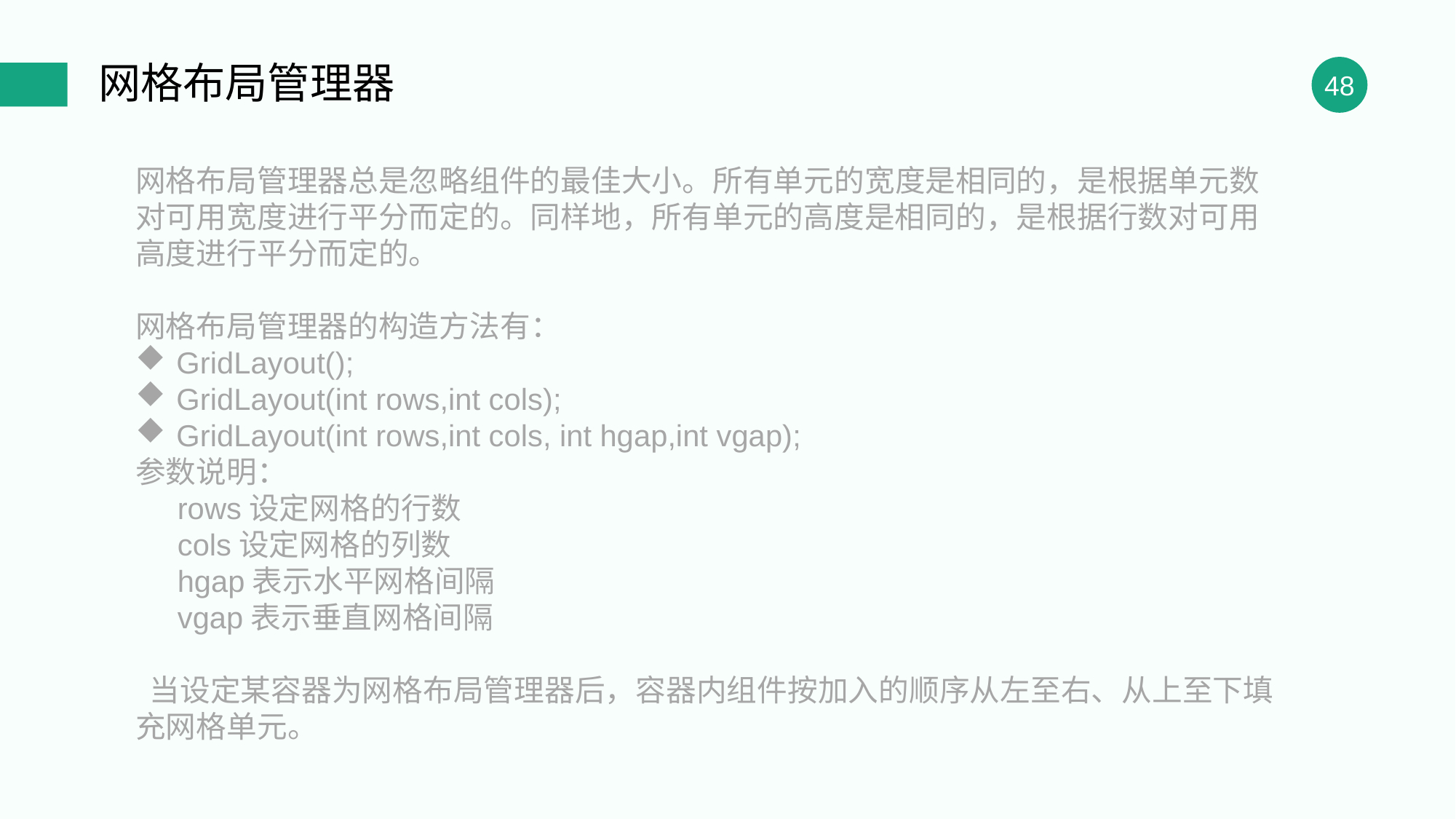

网格布局管理器
网格布局管理器总是忽略组件的最佳大小。所有单元的宽度是相同的，是根据单元数对可用宽度进行平分而定的。同样地，所有单元的高度是相同的，是根据行数对可用高度进行平分而定的。

网格布局管理器的构造方法有：
GridLayout();
GridLayout(int rows,int cols);
GridLayout(int rows,int cols, int hgap,int vgap);
参数说明：
     rows设定网格的行数
     cols设定网格的列数
     hgap表示水平网格间隔
     vgap表示垂直网格间隔

 当设定某容器为网格布局管理器后，容器内组件按加入的顺序从左至右、从上至下填充网格单元。